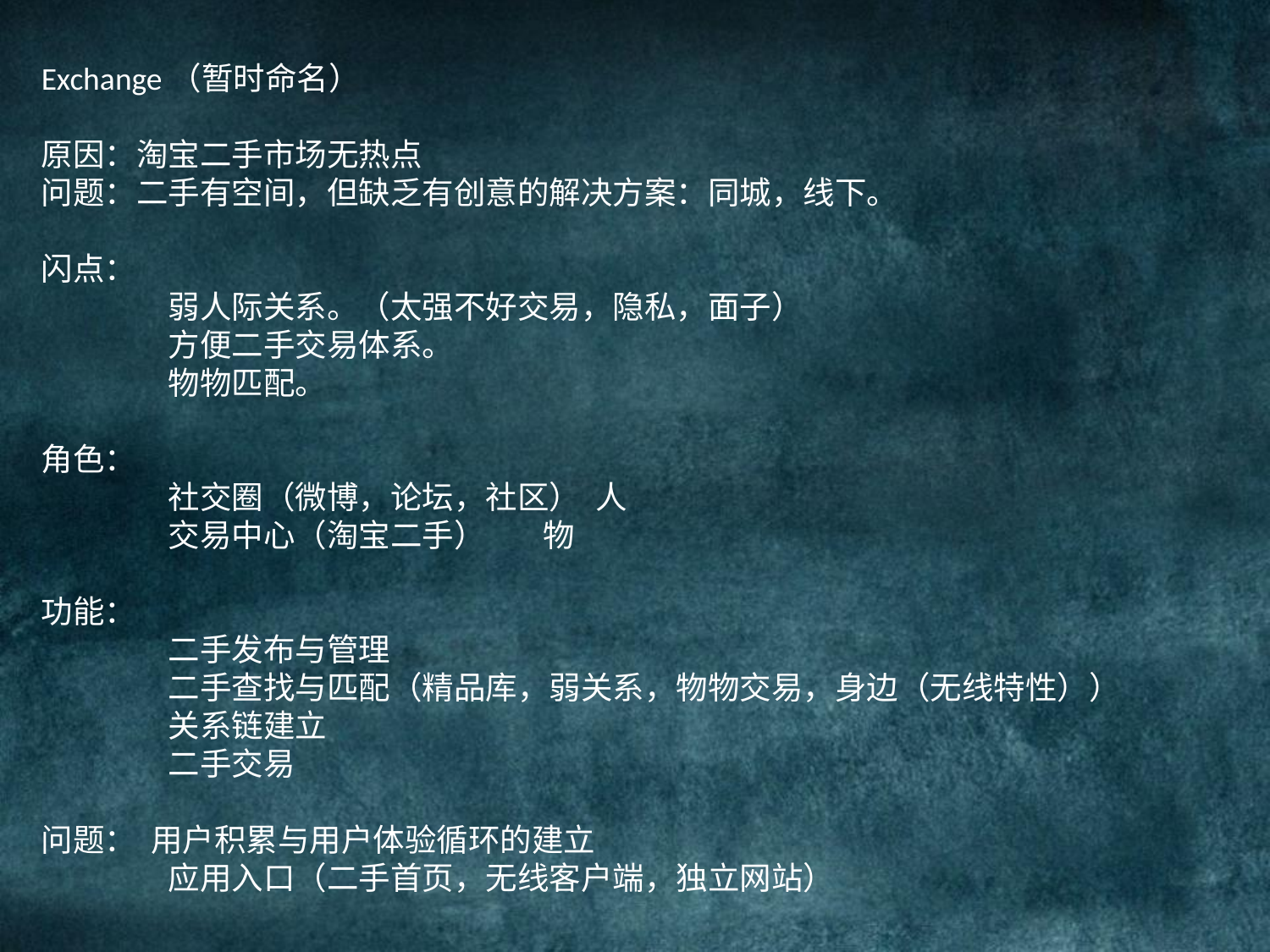

Exchange（暂时命名）

原因：淘宝二手市场无热点
问题：二手有空间，但缺乏有创意的解决方案：同城，线下。

闪点：
	弱人际关系。（太强不好交易，隐私，面子）
	方便二手交易体系。
	物物匹配。

角色：
	社交圈（微博，论坛，社区）  人
	交易中心（淘宝二手）        物

功能：
	二手发布与管理
	二手查找与匹配（精品库，弱关系，物物交易，身边（无线特性））
	关系链建立
	二手交易

问题：  用户积累与用户体验循环的建立
	应用入口（二手首页，无线客户端，独立网站）